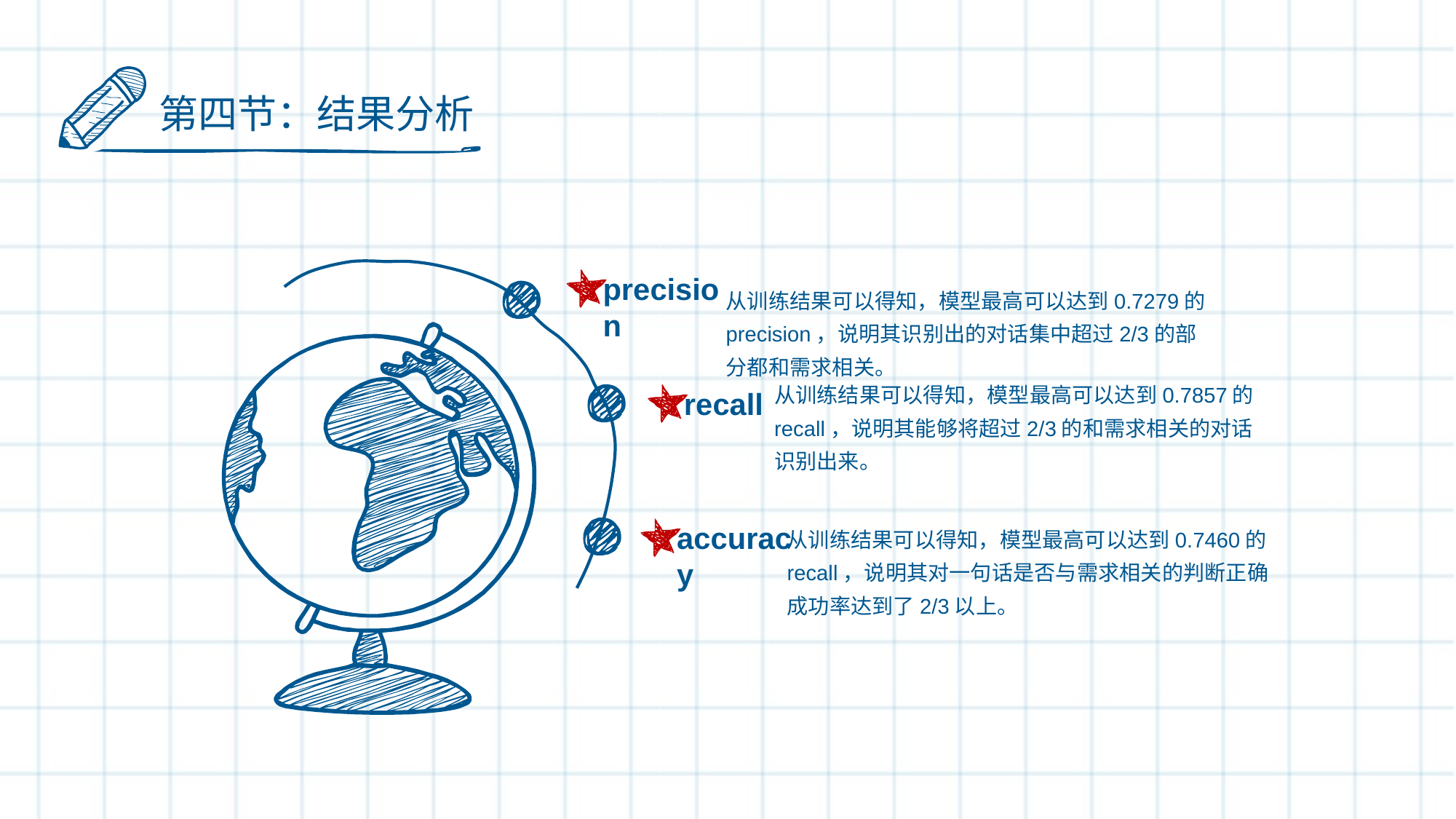

第四节：结果分析

precision

从训练结果可以得知，模型最高可以达到0.7279的precision，说明其识别出的对话集中超过2/3的部分都和需求相关。

从训练结果可以得知，模型最高可以达到0.7857的recall，说明其能够将超过2/3的和需求相关的对话识别出来。
recall

从训练结果可以得知，模型最高可以达到0.7460的recall，说明其对一句话是否与需求相关的判断正确成功率达到了2/3以上。
accuracy